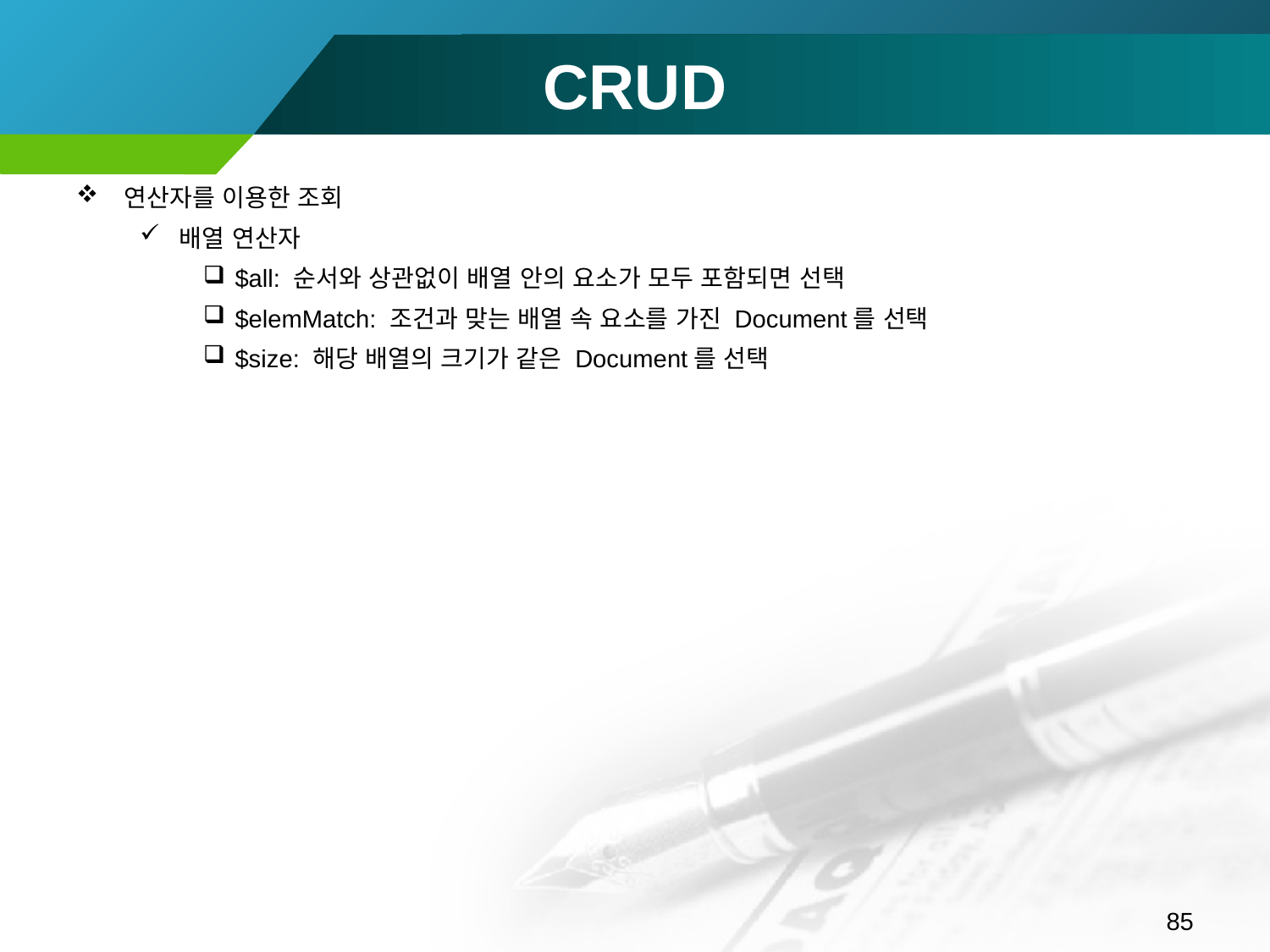

# CRUD
연산자를 이용한 조회
배열 연산자
$all: 순서와 상관없이 배열 안의 요소가 모두 포함되면 선택
$elemMatch: 조건과 맞는 배열 속 요소를 가진 Document를 선택
$size: 해당 배열의 크기가 같은 Document를 선택
85